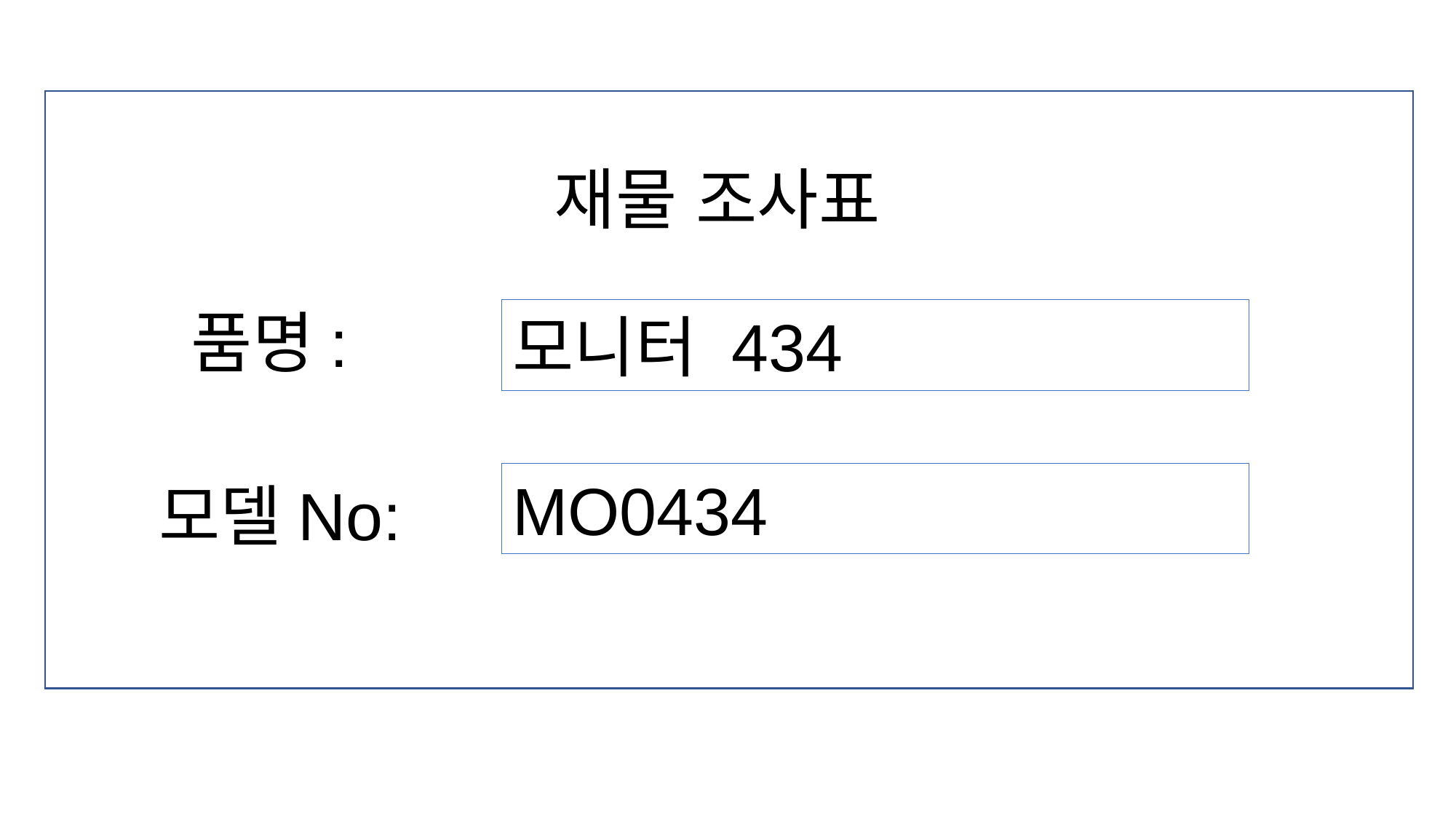

재물 조사표
품명:
모니터 434
MO0434
모델No: